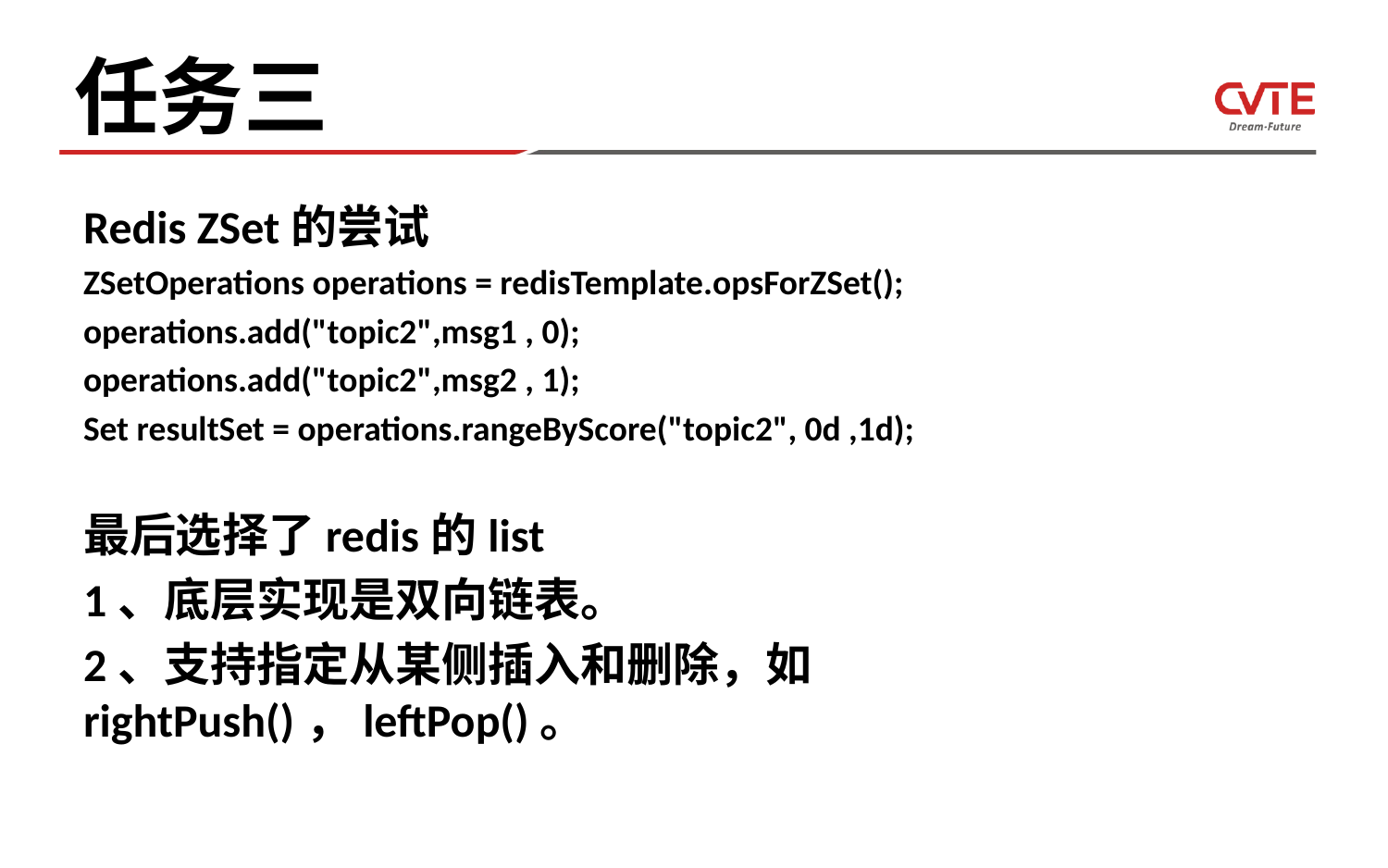

# 任务三
Redis ZSet的尝试
ZSetOperations operations = redisTemplate.opsForZSet();
operations.add("topic2",msg1 , 0);
operations.add("topic2",msg2 , 1);
Set resultSet = operations.rangeByScore("topic2", 0d ,1d);

最后选择了redis的list
1、底层实现是双向链表。
2、支持指定从某侧插入和删除，如rightPush()，leftPop()。